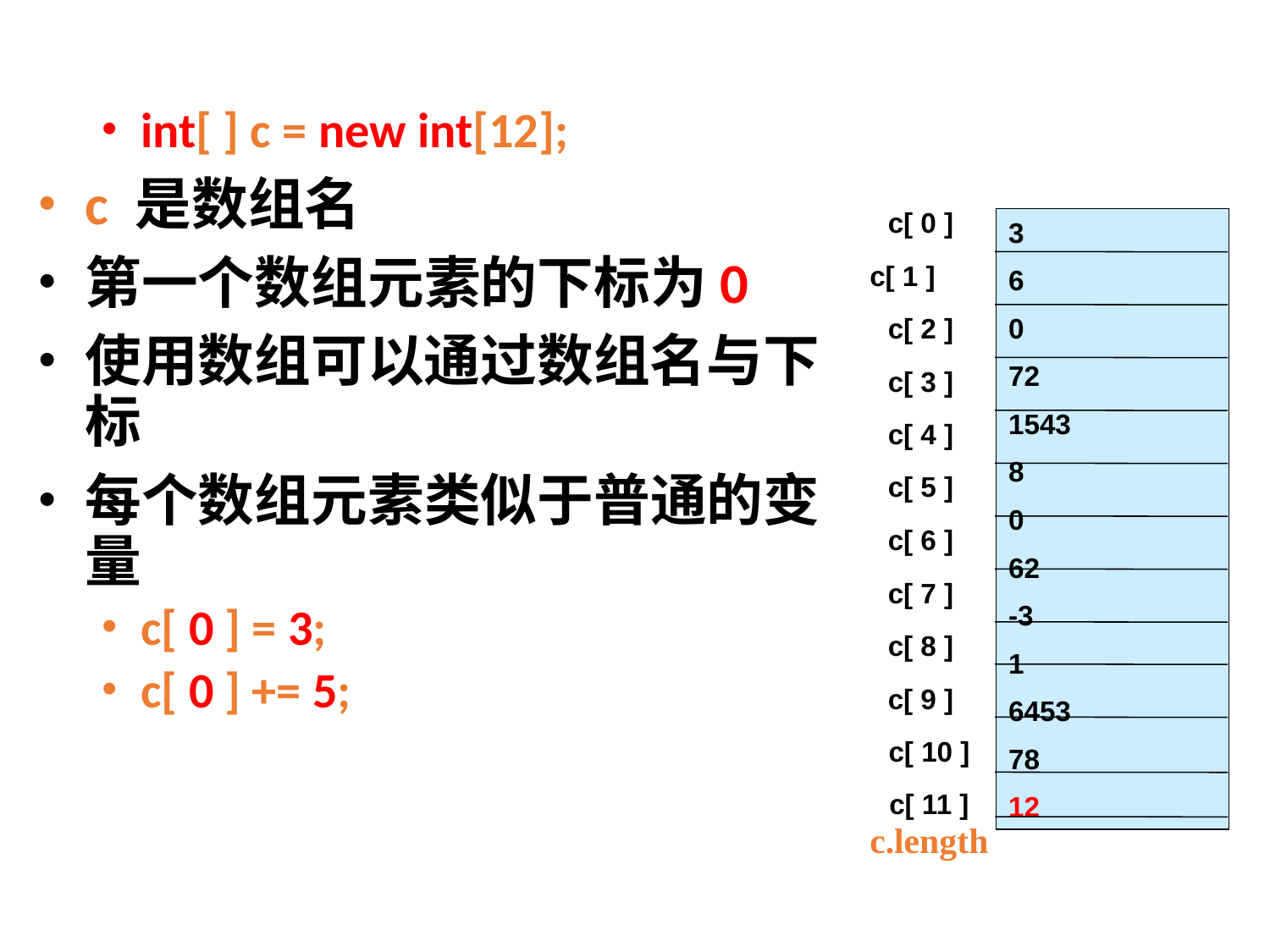

示例
int[ ] c = new int[12];
c 是数组名
第一个数组元素的下标为0
使用数组可以通过数组名与下标
每个数组元素类似于普通的变量
c[ 0 ] = 3;
c[ 0 ] += 5;
c[ 0 ]
3
6
0
72
1543
8
0
62
-3
1
6453
78
12
c[ 1 ]

c[ 2 ]

c[ 3 ]

c[ 4 ]

c[ 5 ]

c[ 6 ]

c[ 7 ]

c[ 8 ]

c[ 9 ]

c[ 10 ]

c[ 11 ]

c.length